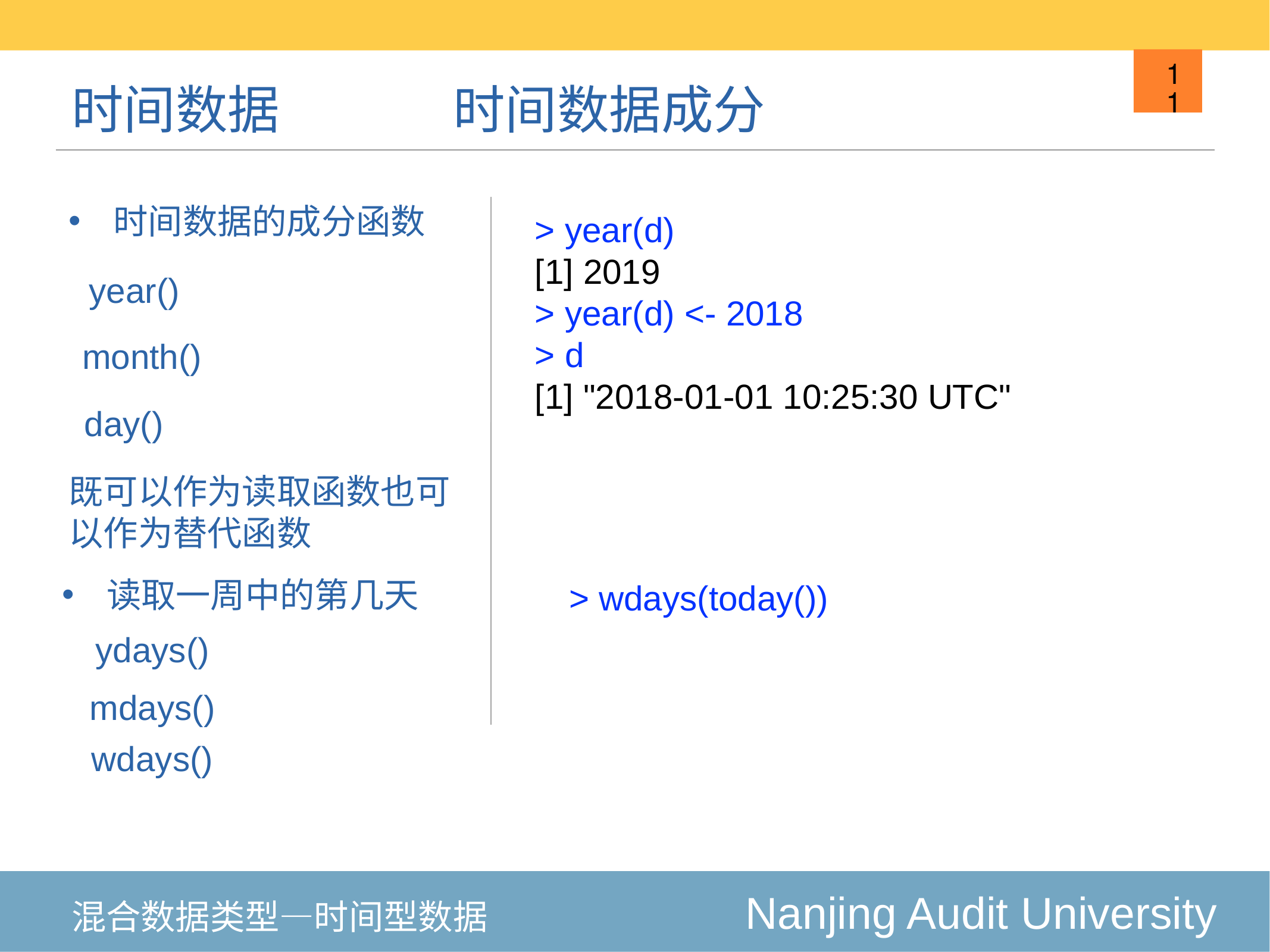

# 时间数据
时间数据成分
11
时间数据的成分函数
> year(d)
[1] 2019
> year(d) <- 2018
> d
[1] "2018-01-01 10:25:30 UTC"
year()
month()
day()
既可以作为读取函数也可以作为替代函数
读取一周中的第几天
> wdays(today())
ydays()
mdays()
wdays()
混合数据类型—时间型数据